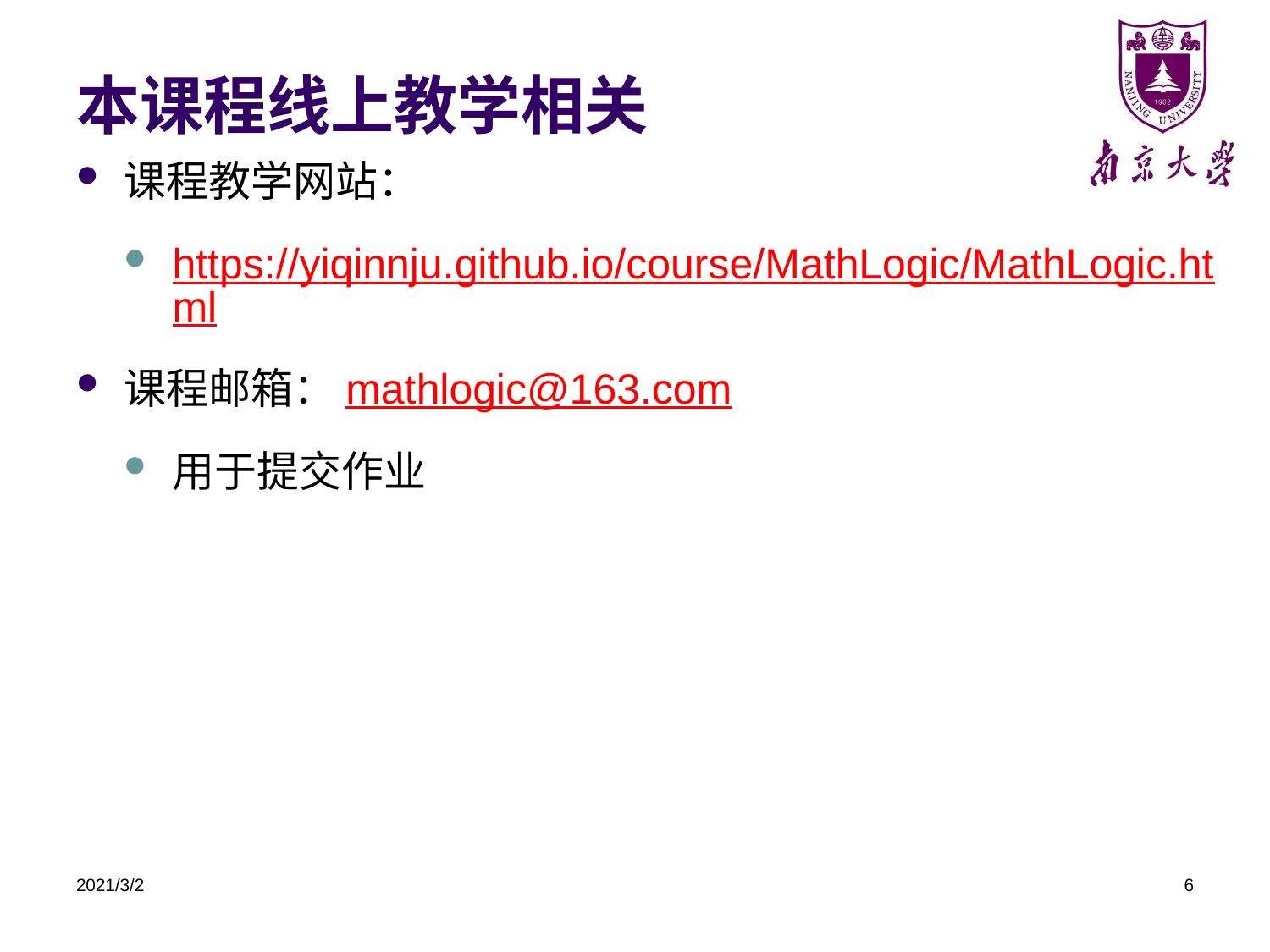

# 本课程线上教学相关
课程教学网站：
https://yiqinnju.github.io/course/MathLogic/MathLogic.html
课程邮箱：mathlogic@163.com
用于提交作业

2021/3/2
6